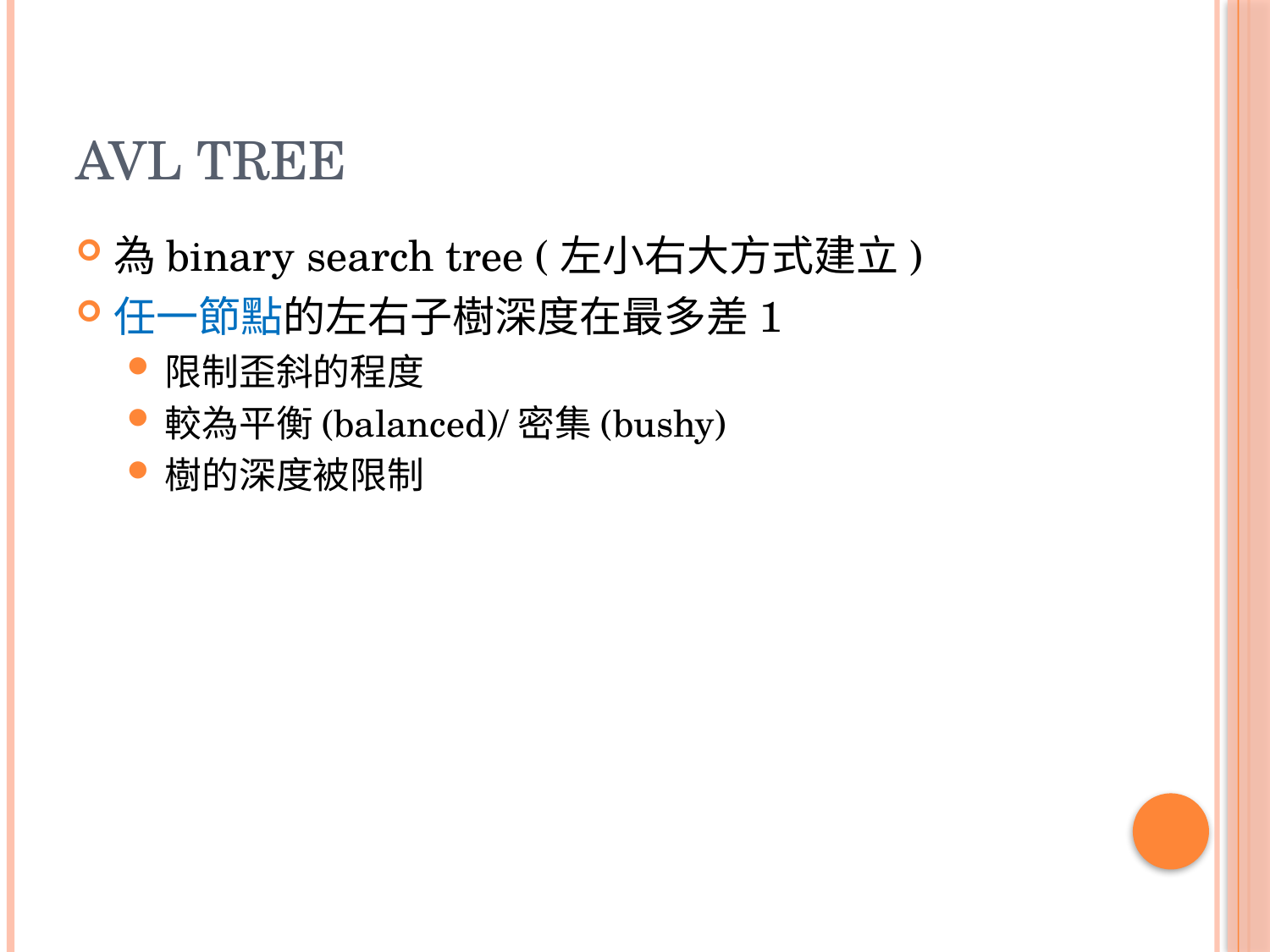

# AVL Tree
為binary search tree (左小右大方式建立)
任一節點的左右子樹深度在最多差1
限制歪斜的程度
較為平衡(balanced)/密集(bushy)
樹的深度被限制